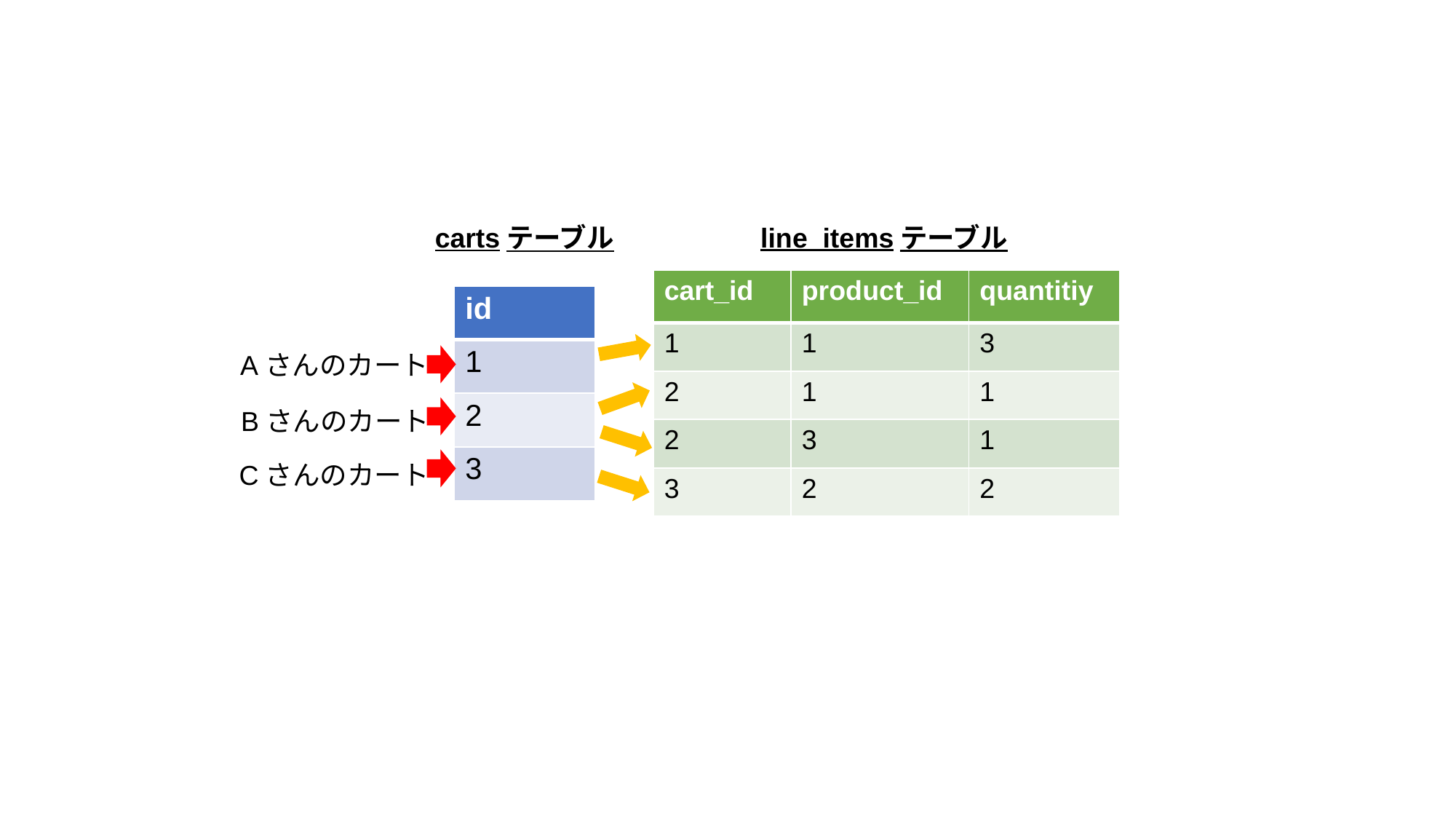

line_itemsテーブル
cartsテーブル
| cart\_id | product\_id | quantitiy |
| --- | --- | --- |
| 1 | 1 | 3 |
| 2 | 1 | 1 |
| 2 | 3 | 1 |
| 3 | 2 | 2 |
| id |
| --- |
| 1 |
| 2 |
| 3 |

Aさんのカート

Bさんのカート

Cさんのカート